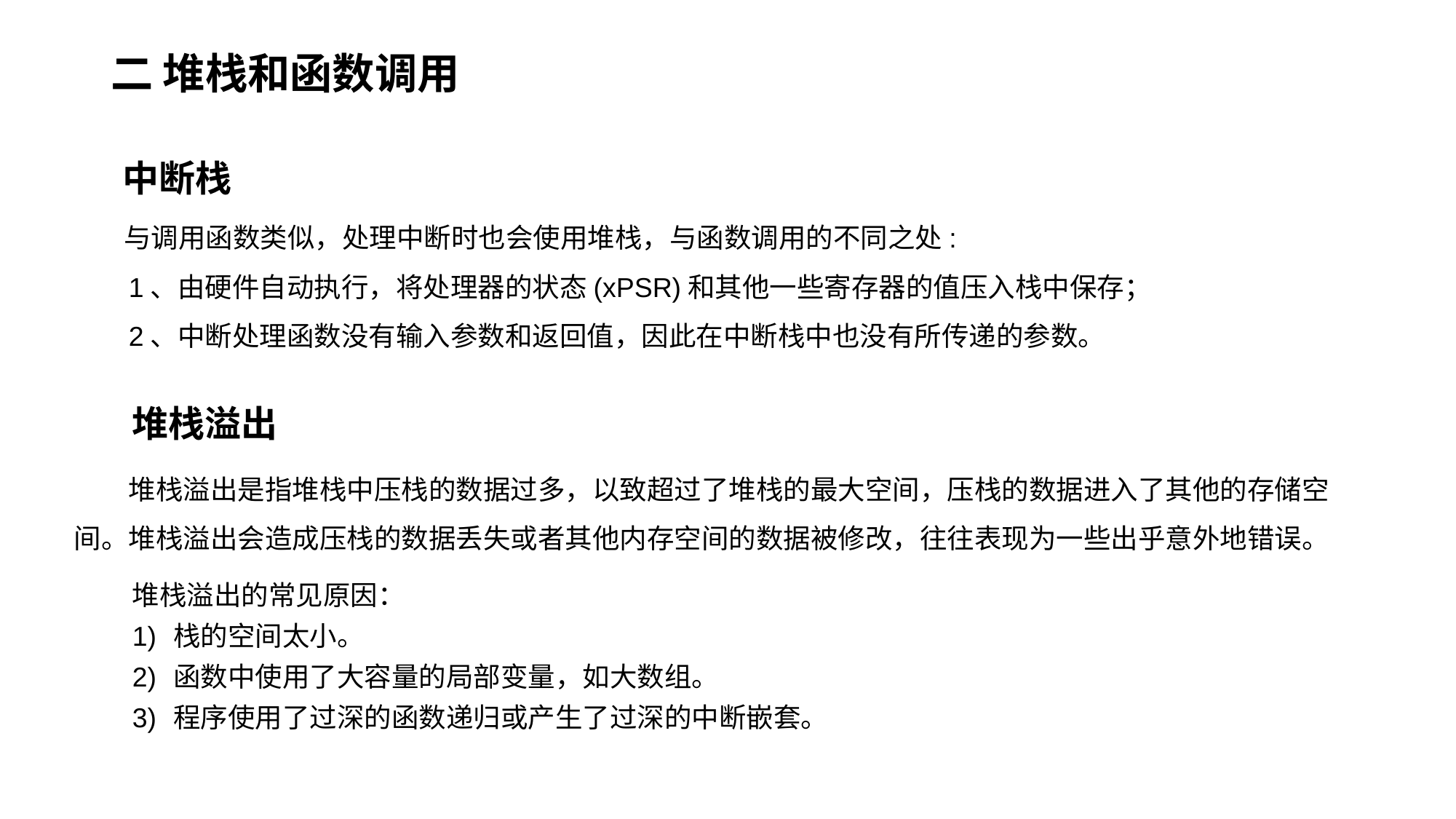

# 二 堆栈和函数调用
中断栈
       与调用函数类似，处理中断时也会使用堆栈，与函数调用的不同之处:
1、由硬件自动执行，将处理器的状态(xPSR)和其他一些寄存器的值压入栈中保存；
2、中断处理函数没有输入参数和返回值，因此在中断栈中也没有所传递的参数。
堆栈溢出
堆栈溢出是指堆栈中压栈的数据过多，以致超过了堆栈的最大空间，压栈的数据进入了其他的存储空间。堆栈溢出会造成压栈的数据丢失或者其他内存空间的数据被修改，往往表现为一些出乎意外地错误。
堆栈溢出的常见原因：
栈的空间太小。
函数中使用了大容量的局部变量，如大数组。
程序使用了过深的函数递归或产生了过深的中断嵌套。